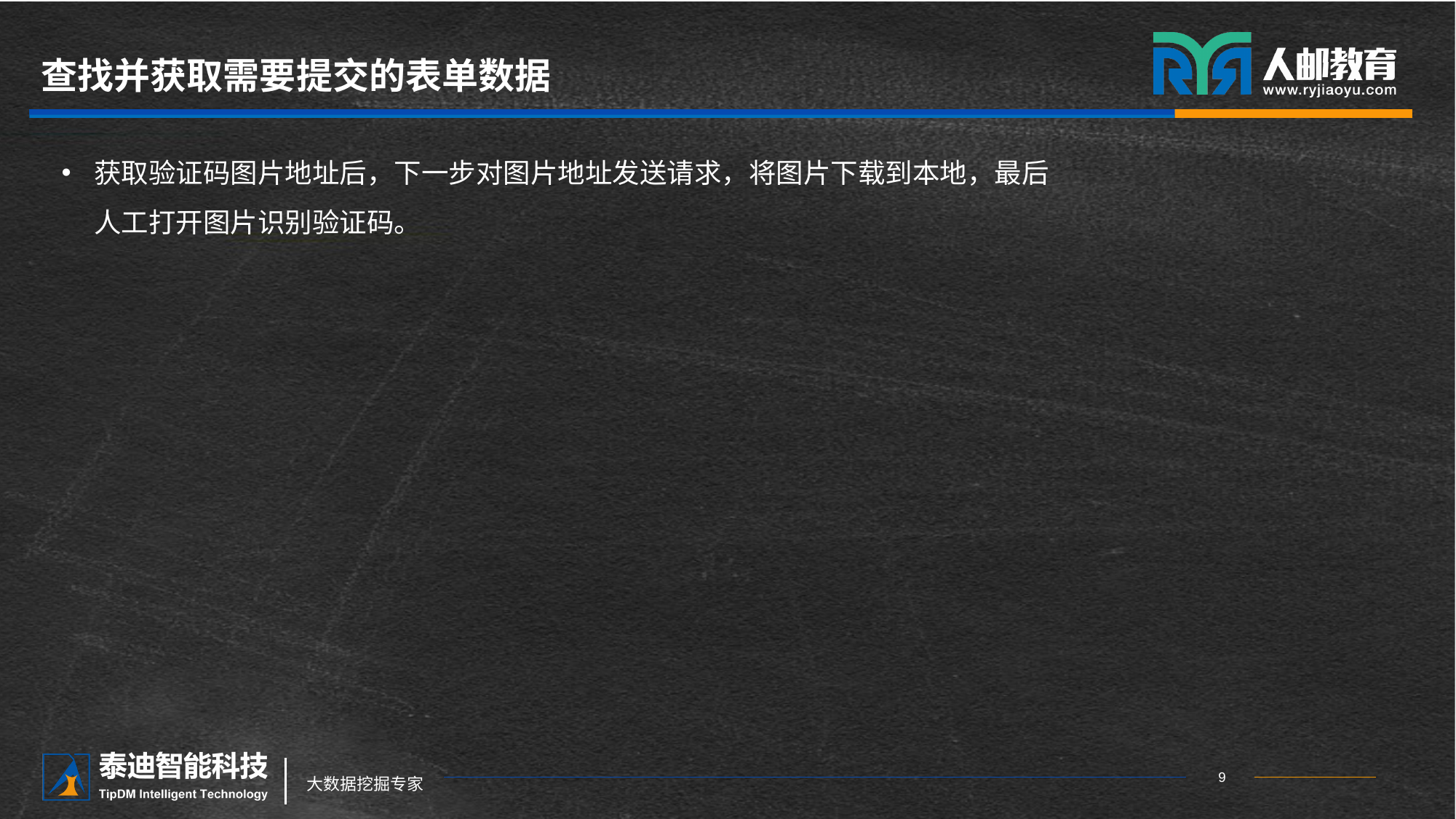

# 查找并获取需要提交的表单数据
获取验证码图片地址后，下一步对图片地址发送请求，将图片下载到本地，最后人工打开图片识别验证码。